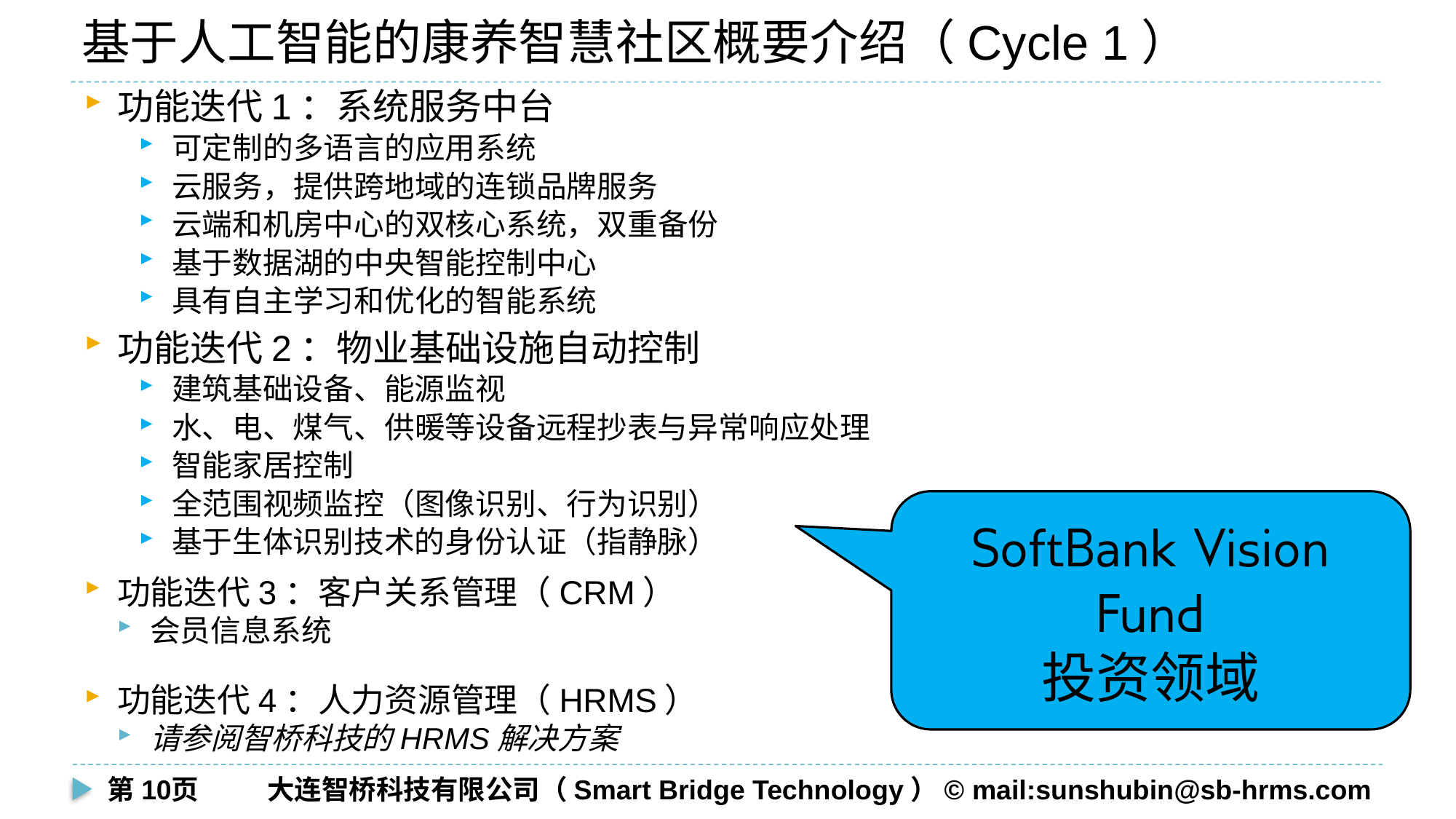

# 基于人工智能的康养智慧社区概要介绍（Cycle 1）
功能迭代1：系统服务中台
可定制的多语言的应用系统
云服务，提供跨地域的连锁品牌服务
云端和机房中心的双核心系统，双重备份
基于数据湖的中央智能控制中心
具有自主学习和优化的智能系统
功能迭代2：物业基础设施自动控制
建筑基础设备、能源监视
水、电、煤气、供暖等设备远程抄表与异常响应处理
智能家居控制
全范围视频监控（图像识别、行为识别）
基于生体识别技术的身份认证（指静脉）
SoftBank Vision Fund
投资领域
功能迭代3：客户关系管理（CRM）
会员信息系统
功能迭代4：人力资源管理（HRMS）
请参阅智桥科技的HRMS解决方案
第10页